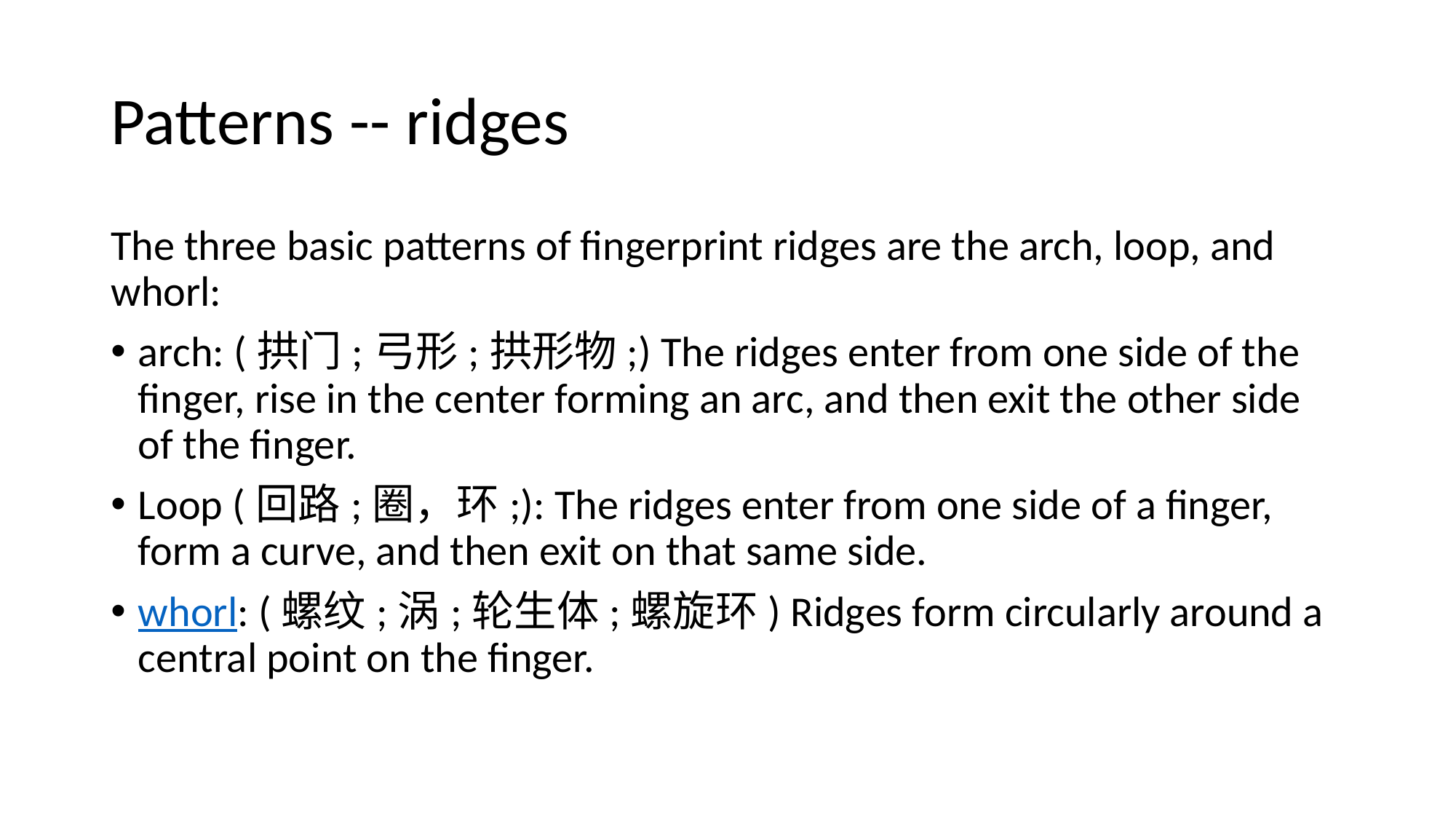

# Patterns -- ridges
The three basic patterns of fingerprint ridges are the arch, loop, and whorl:
arch: (拱门;弓形;拱形物;) The ridges enter from one side of the finger, rise in the center forming an arc, and then exit the other side of the finger.
Loop (回路;圈，环;): The ridges enter from one side of a finger, form a curve, and then exit on that same side.
whorl: (螺纹;涡;轮生体;螺旋环) Ridges form circularly around a central point on the finger.